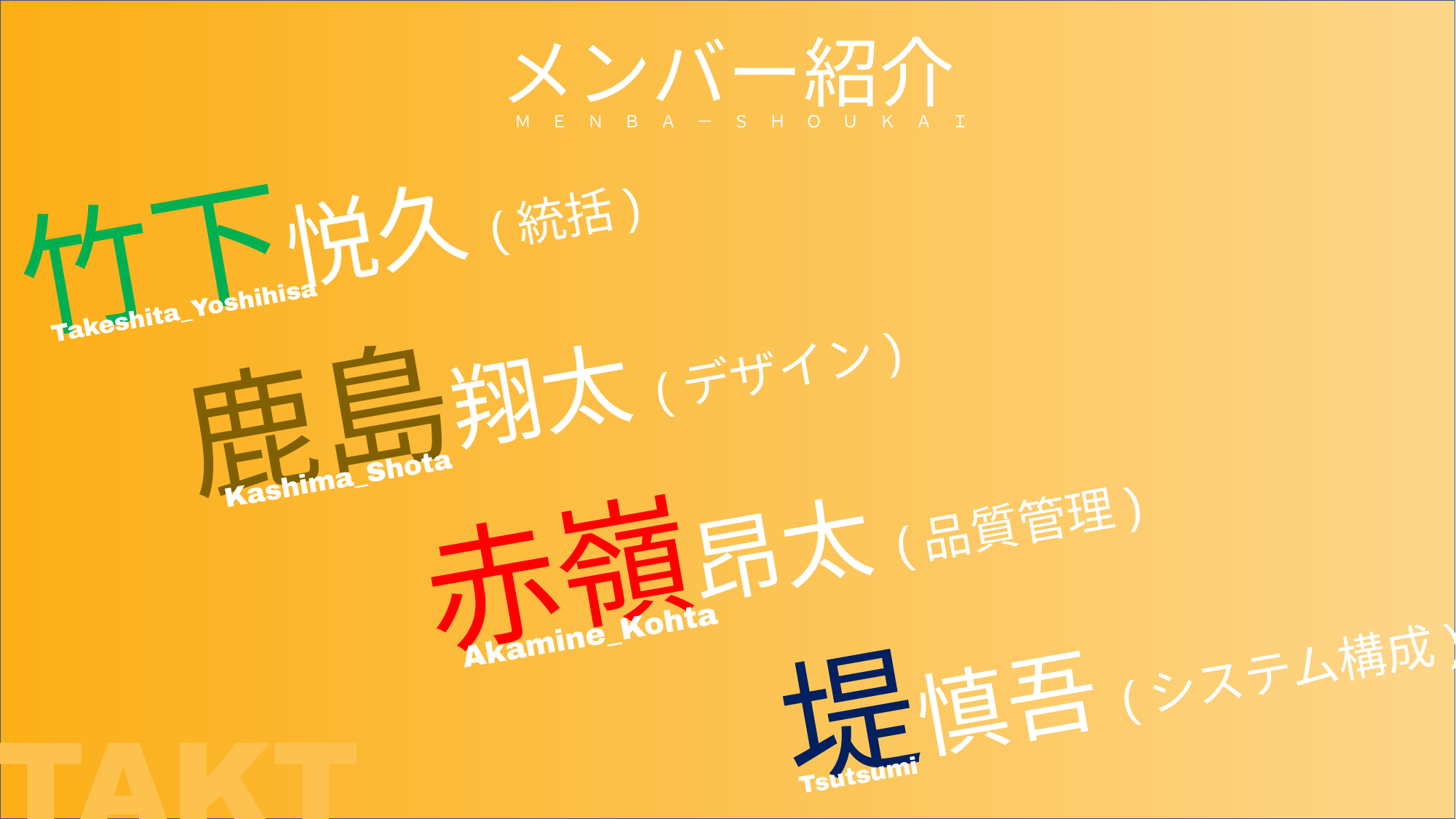

# メンバー紹介
ＭＥＮＢＡ－ＳＨＯＵＫＡＩ
竹下悦久(統括)
Takeshita_Yoshihisa
鹿島翔太(デザイン)
Kashima_Shota
赤嶺昂太(品質管理)

堤慎吾(システム構成)
Akamine_Kohta

TAKT
Tsutsumi